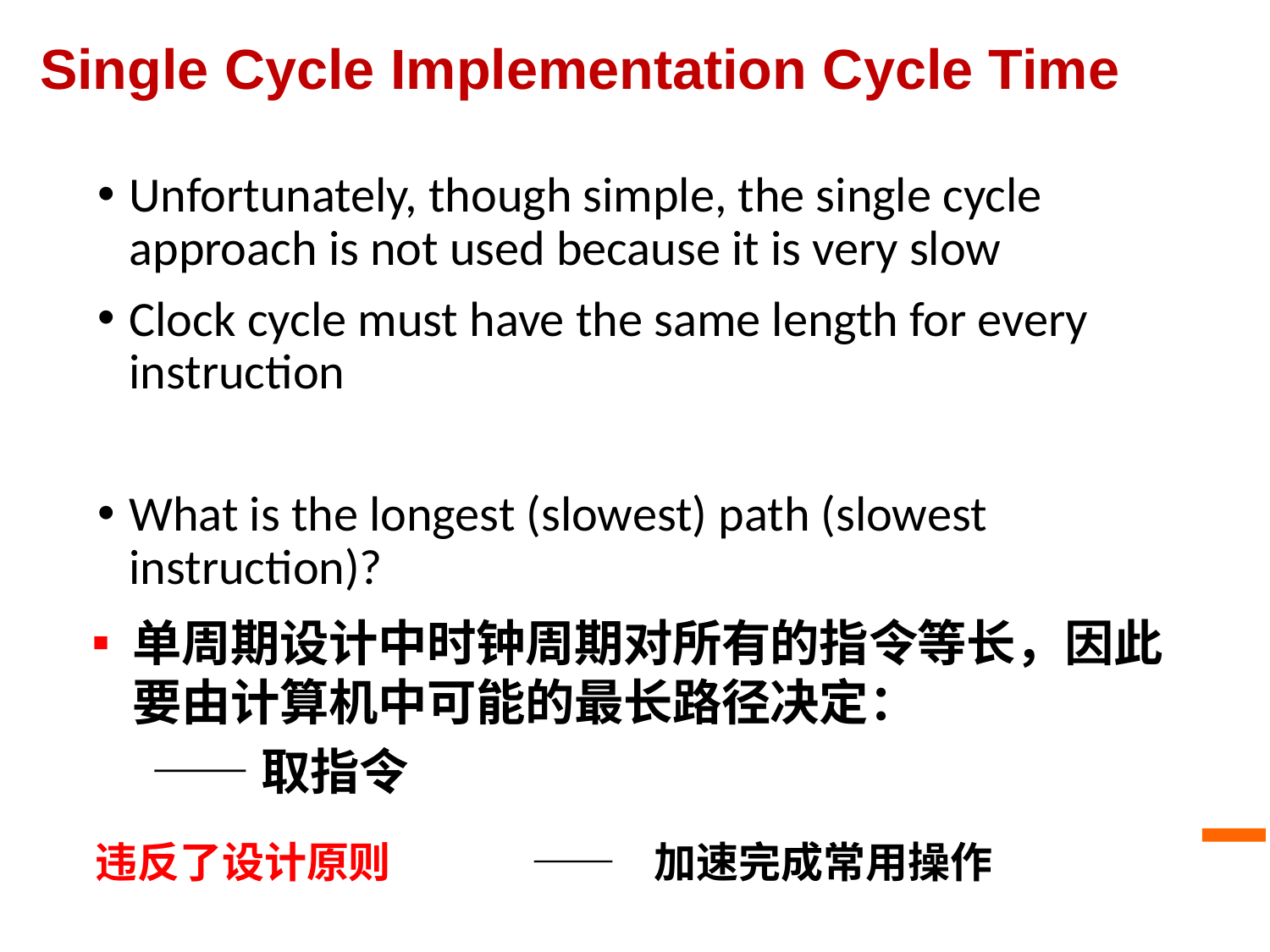

# Single Cycle Implementation Cycle Time
Unfortunately, though simple, the single cycle approach is not used because it is very slow
Clock cycle must have the same length for every instruction

What is the longest (slowest) path (slowest instruction)?

单周期设计中时钟周期对所有的指令等长，因此要由计算机中可能的最长路径决定：
——取指令
违反了设计原则	——	加速完成常用操作